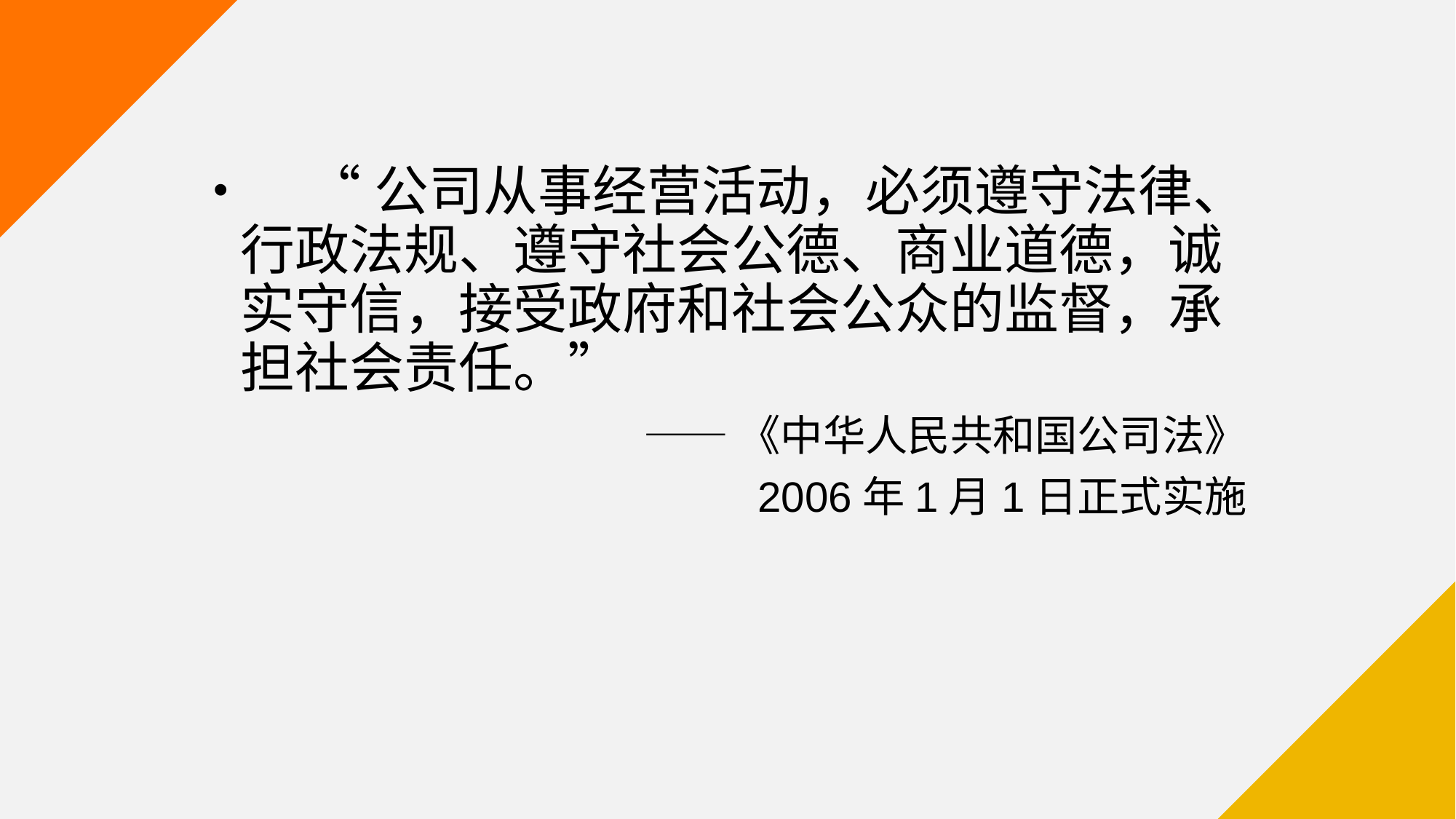

“公司从事经营活动，必须遵守法律、行政法规、遵守社会公德、商业道德，诚实守信，接受政府和社会公众的监督，承担社会责任。”
——《中华人民共和国公司法》
2006年1月1日正式实施